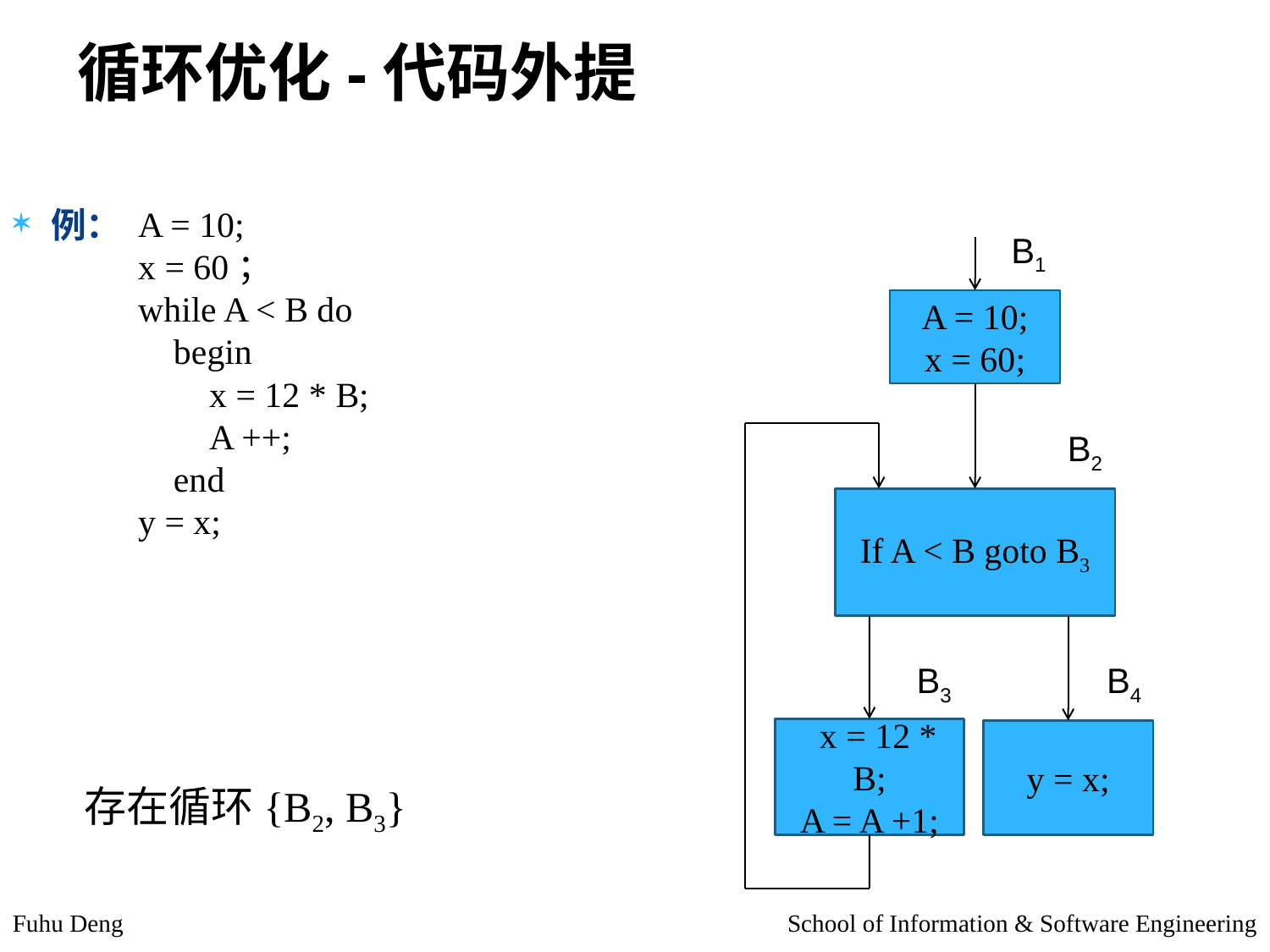

循环优化-代码外提
例：
A = 10;
x = 60；
while A < B do
    begin
        x = 12 * B;
        A ++;
    end
y = x;
B1
A = 10;
x = 60;
B2
If A < B goto B3
B3
B4
  x = 12 * B;
A = A +1;
y = x;
存在循环{B2, B3}
Fuhu Deng
26
School of Information & Software Engineering